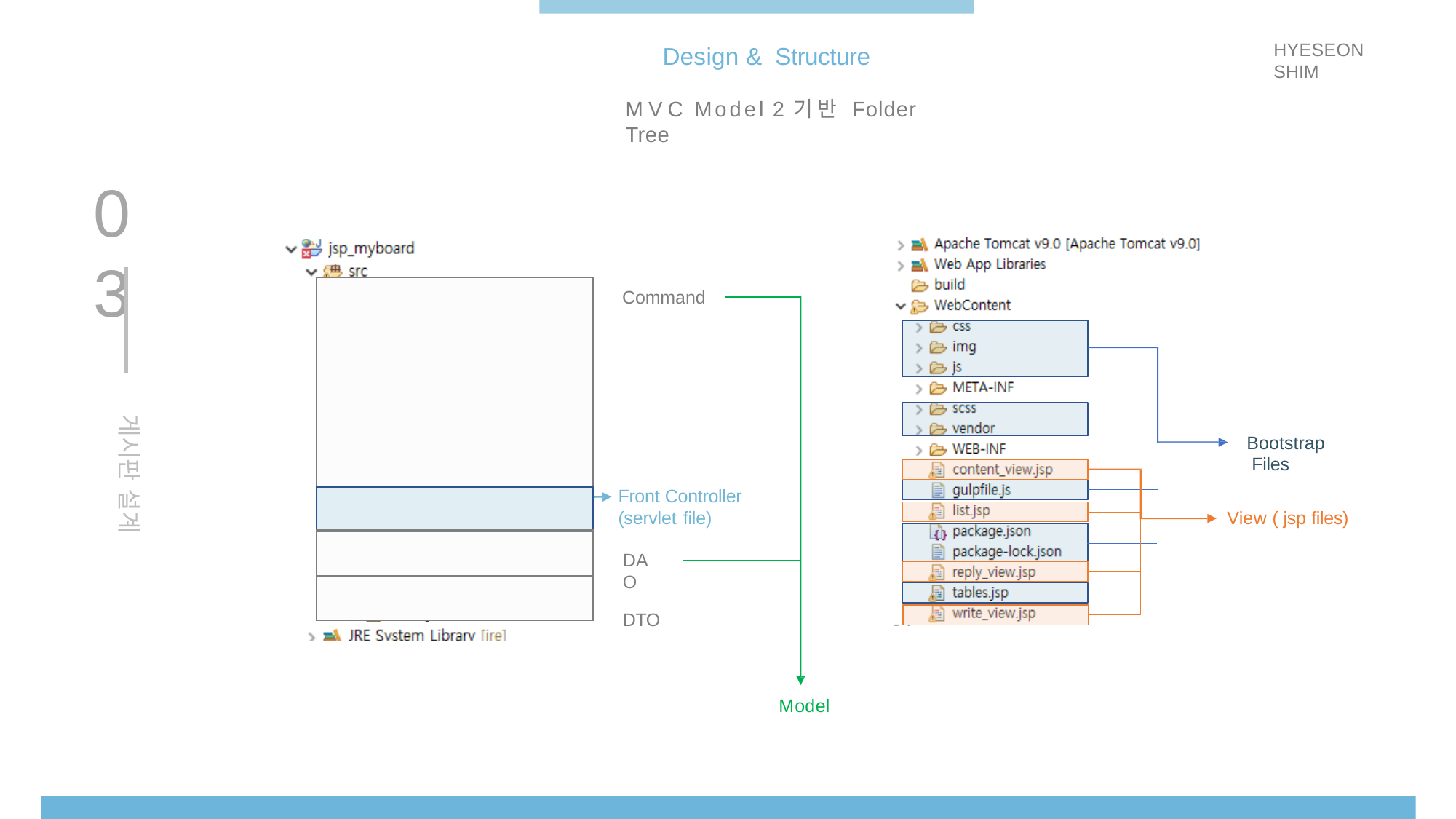

HYESEON SHIM
# Design & Structure
MVC Model 2기반 Folder Tree
03

|  |
| --- |
|  |
|  |
|  |
Command

게시판 설계
Bootstrap  Files
Front Controller  (servlet file)
View ( jsp files)
DAO

DTO
Model